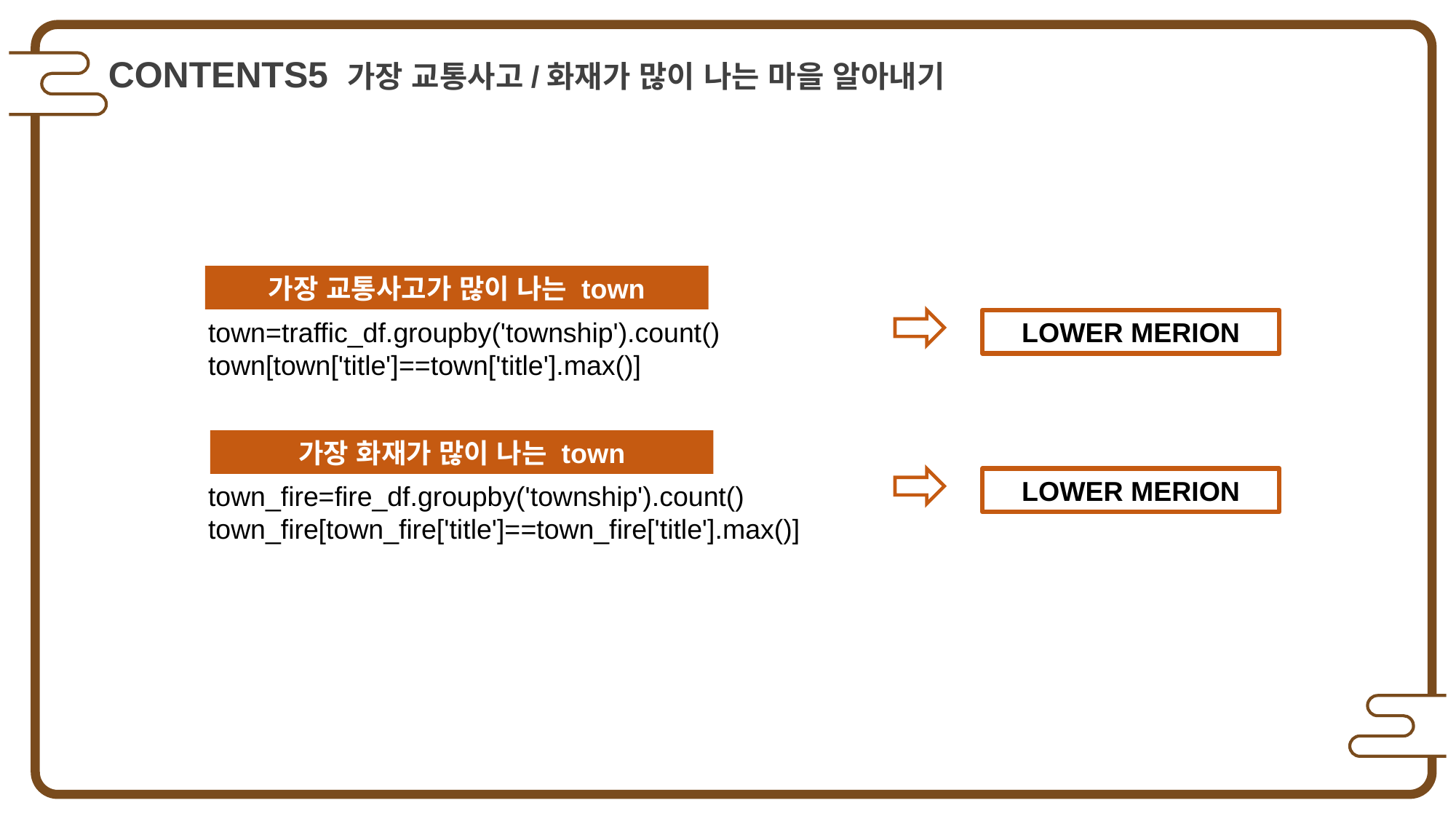

CONTENTS5 가장 교통사고/화재가 많이 나는 마을 알아내기
가장 교통사고가 많이 나는 town
town=traffic_df.groupby('township').count()
town[town['title']==town['title'].max()]

town_fire=fire_df.groupby('township').count()
town_fire[town_fire['title']==town_fire['title'].max()]

LOWER MERION
가장 화재가 많이 나는 town

LOWER MERION